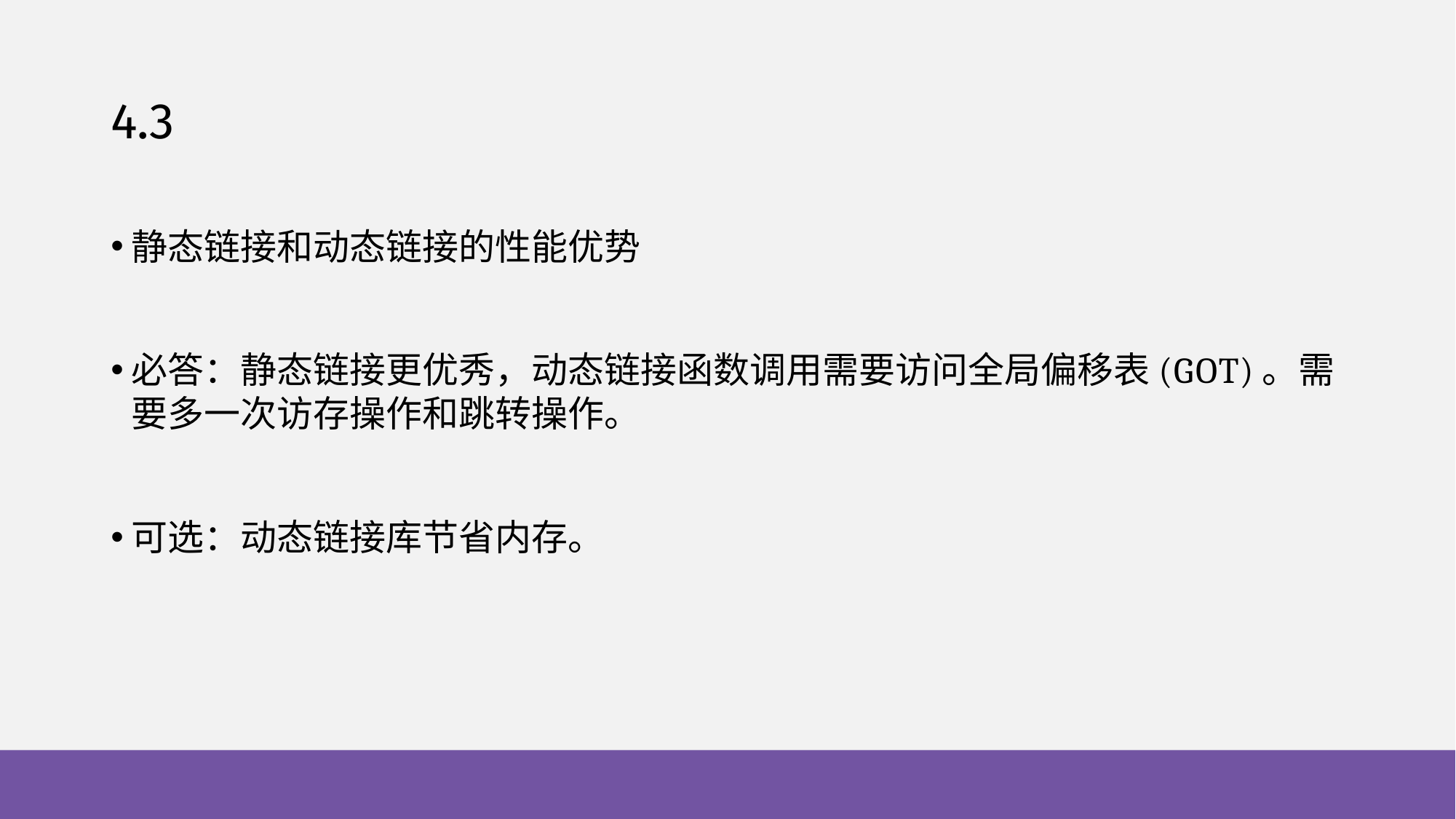

# 4.3
静态链接和动态链接的性能优势

必答：静态链接更优秀，动态链接函数调用需要访问全局偏移表(GOT)。需要多一次访存操作和跳转操作。

可选：动态链接库节省内存。